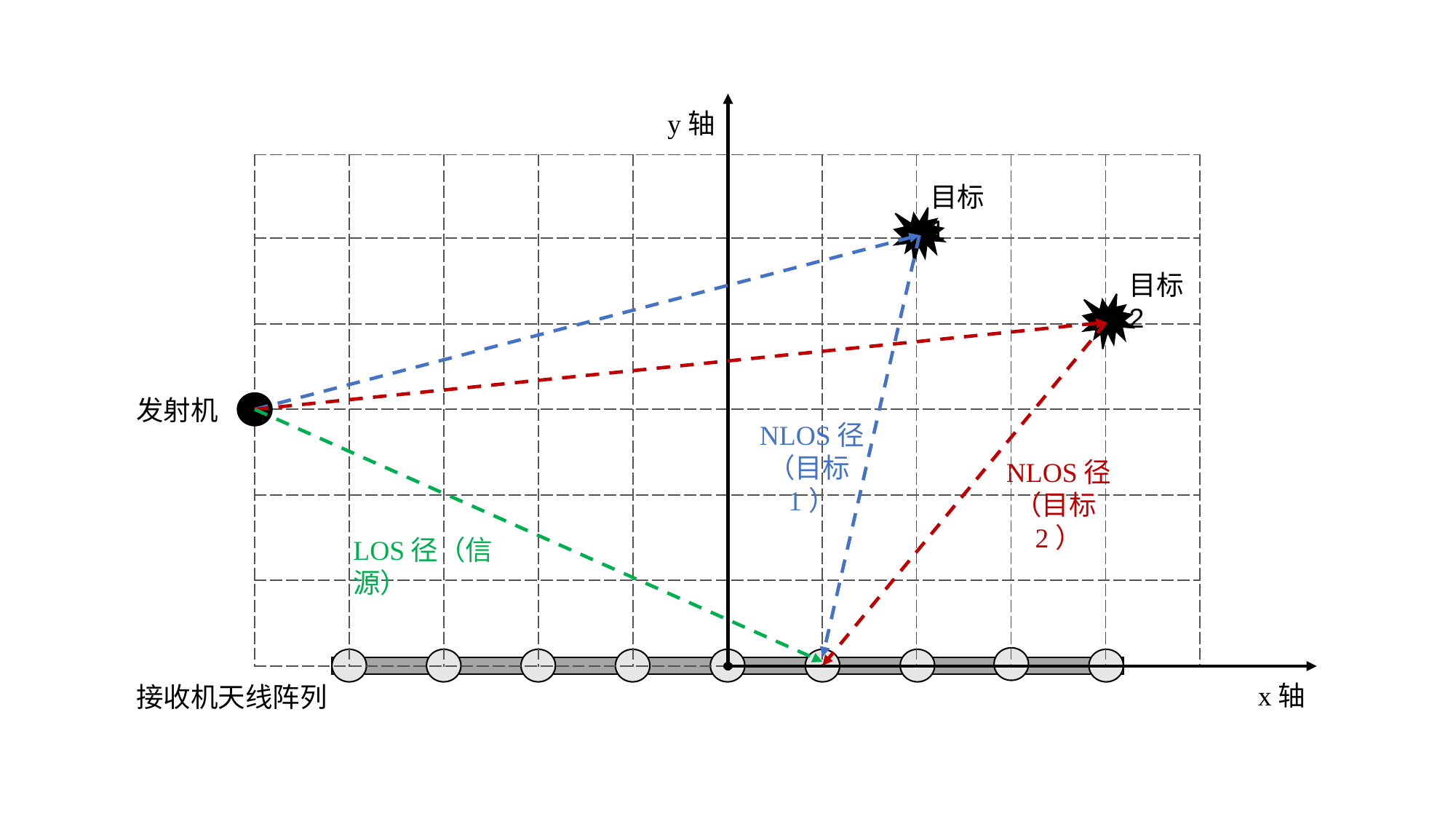

y轴
|  |  |  |  |  |  |  |  |  |  |
| --- | --- | --- | --- | --- | --- | --- | --- | --- | --- |
|  |  |  |  |  |  |  |  |  |  |
|  |  |  |  |  |  |  |  |  |  |
|  |  |  |  |  |  |  |  |  |  |
|  |  |  |  |  |  |  |  |  |  |
|  |  |  |  |  |  |  |  |  |  |
目标1

目标2

发射机

NLOS径
（目标1）
NLOS径
（目标2）
LOS径（信源）

x轴
接收机天线阵列